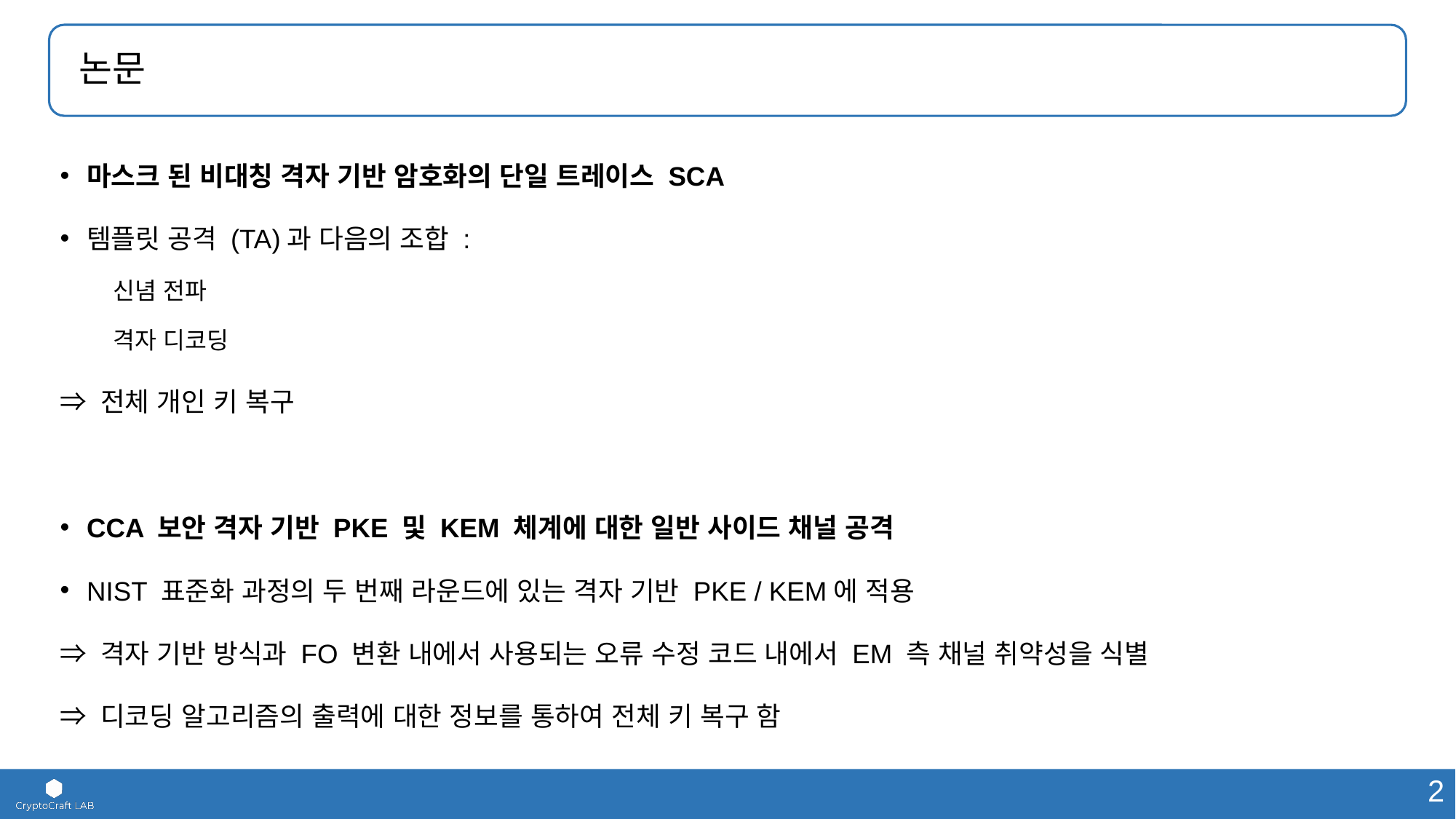

# 논문
마스크 된 비대칭 격자 기반 암호화의 단일 트레이스 SCA
템플릿 공격 (TA)과 다음의 조합 :
신념 전파
격자 디코딩
⇒ 전체 개인 키 복구

CCA 보안 격자 기반 PKE 및 KEM 체계에 대한 일반 사이드 채널 공격
NIST 표준화 과정의 두 번째 라운드에 있는 격자 기반 PKE / KEM에 적용
⇒ 격자 기반 방식과 FO 변환 내에서 사용되는 오류 수정 코드 내에서 EM 측 채널 취약성을 식별
⇒ 디코딩 알고리즘의 출력에 대한 정보를 통하여 전체 키 복구 함